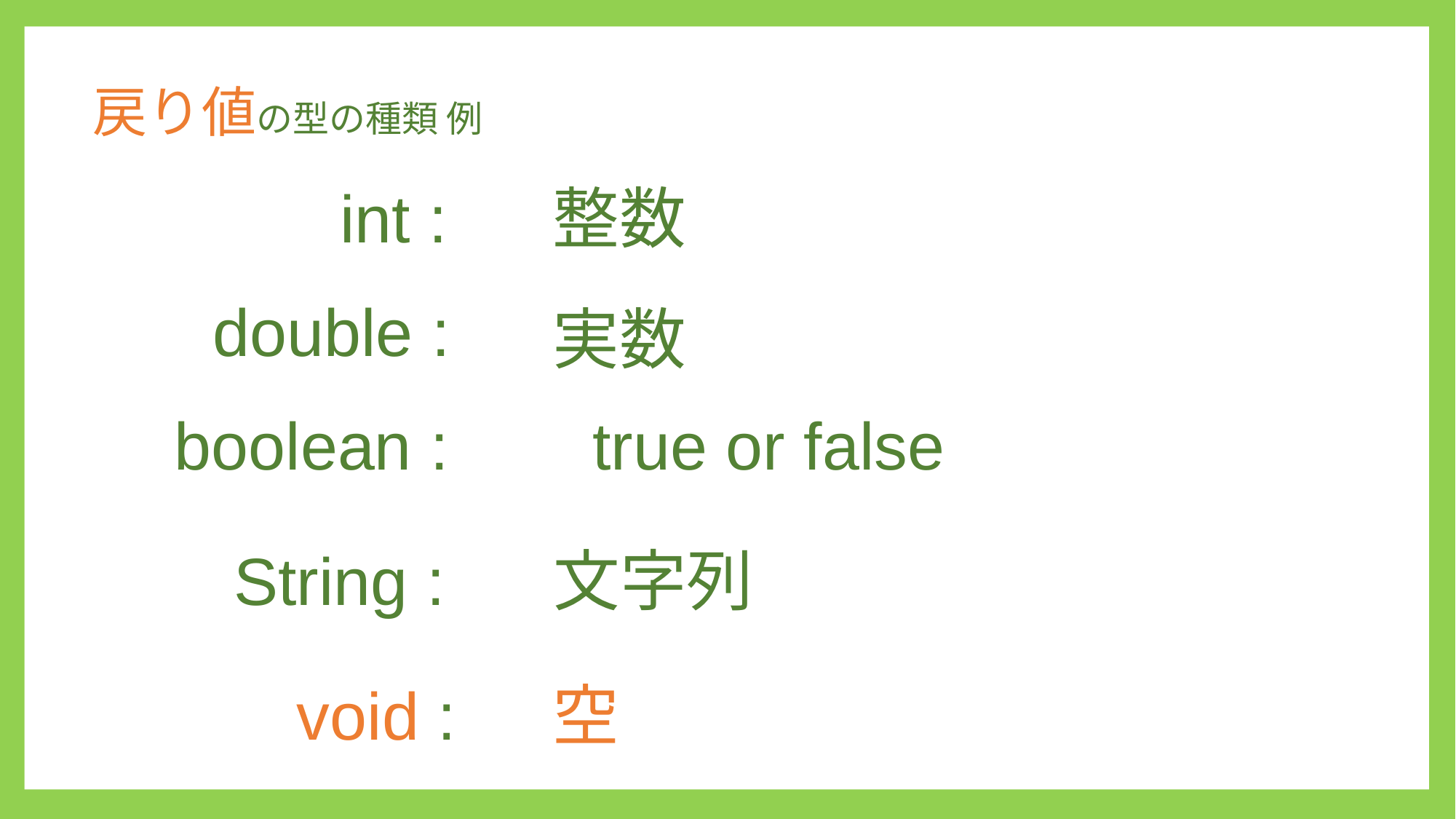

戻り値の型の種類 例
int :
整数
double :
実数
boolean :
true or false
文字列
String :
void :
空